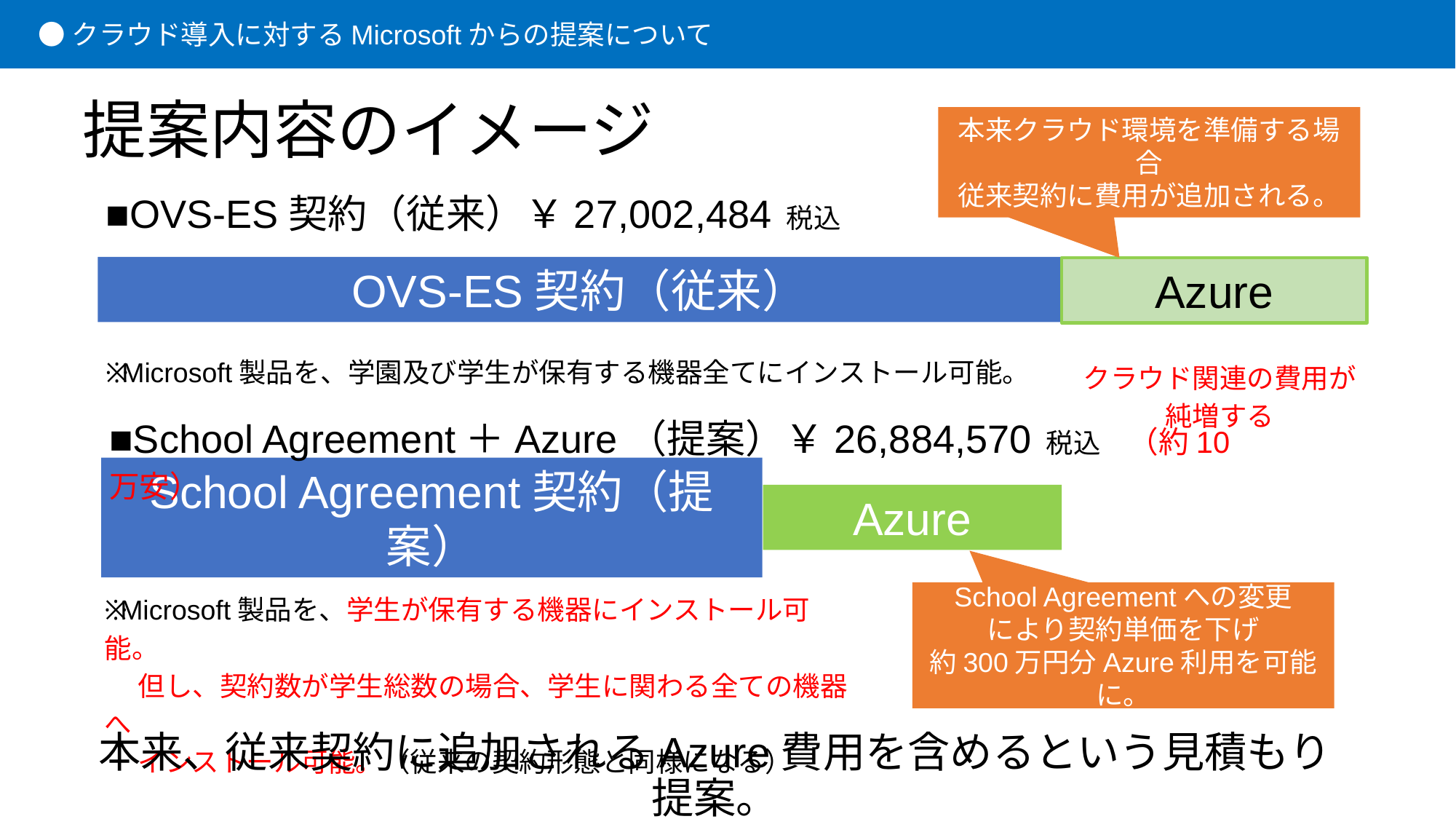

● クラウド導入に対するMicrosoftからの提案について
# 提案内容のイメージ
本来クラウド環境を準備する場合
従来契約に費用が追加される。
■OVS-ES契約（従来）￥27,002,484 税込
OVS-ES契約（従来）
Azure
※Microsoft製品を、学園及び学生が保有する機器全てにインストール可能。
クラウド関連の費用が
純増する
■School Agreement＋Azure（提案）￥26,884,570 税込　（約10万安）
Azure
School Agreement契約（提案）
※Microsoft製品を、学生が保有する機器にインストール可能。
　 但し、契約数が学生総数の場合、学生に関わる全ての機器へ
　 インストール可能。（従来の契約形態と同様になる）
School Agreementへの変更
により契約単価を下げ
約300万円分Azure利用を可能に。
本来、従来契約に追加されるAzure費用を含めるという見積もり提案。